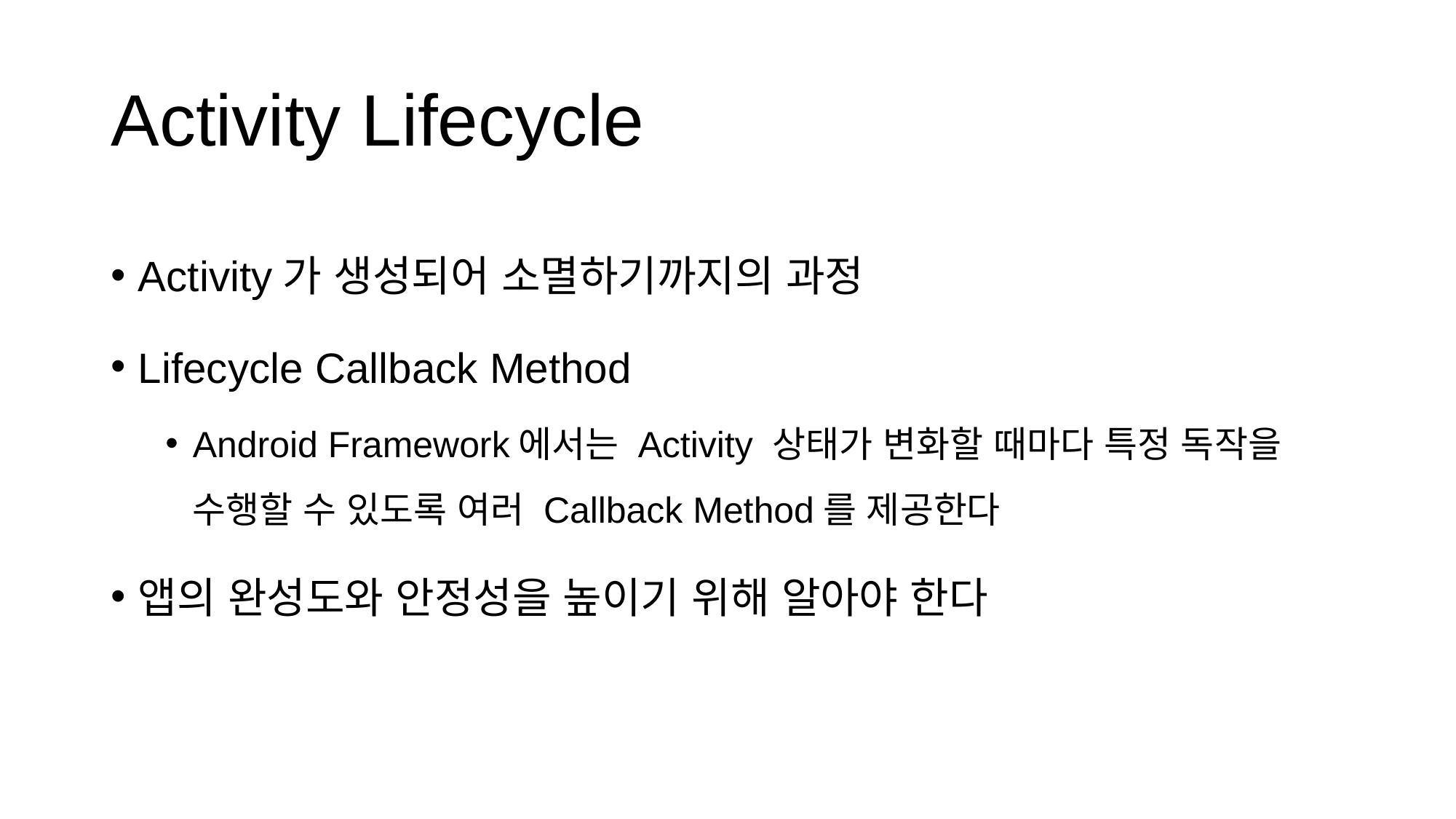

# Activity Lifecycle
Activity가 생성되어 소멸하기까지의 과정
Lifecycle Callback Method
Android Framework에서는 Activity 상태가 변화할 때마다 특정 독작을 수행할 수 있도록 여러 Callback Method를 제공한다
앱의 완성도와 안정성을 높이기 위해 알아야 한다